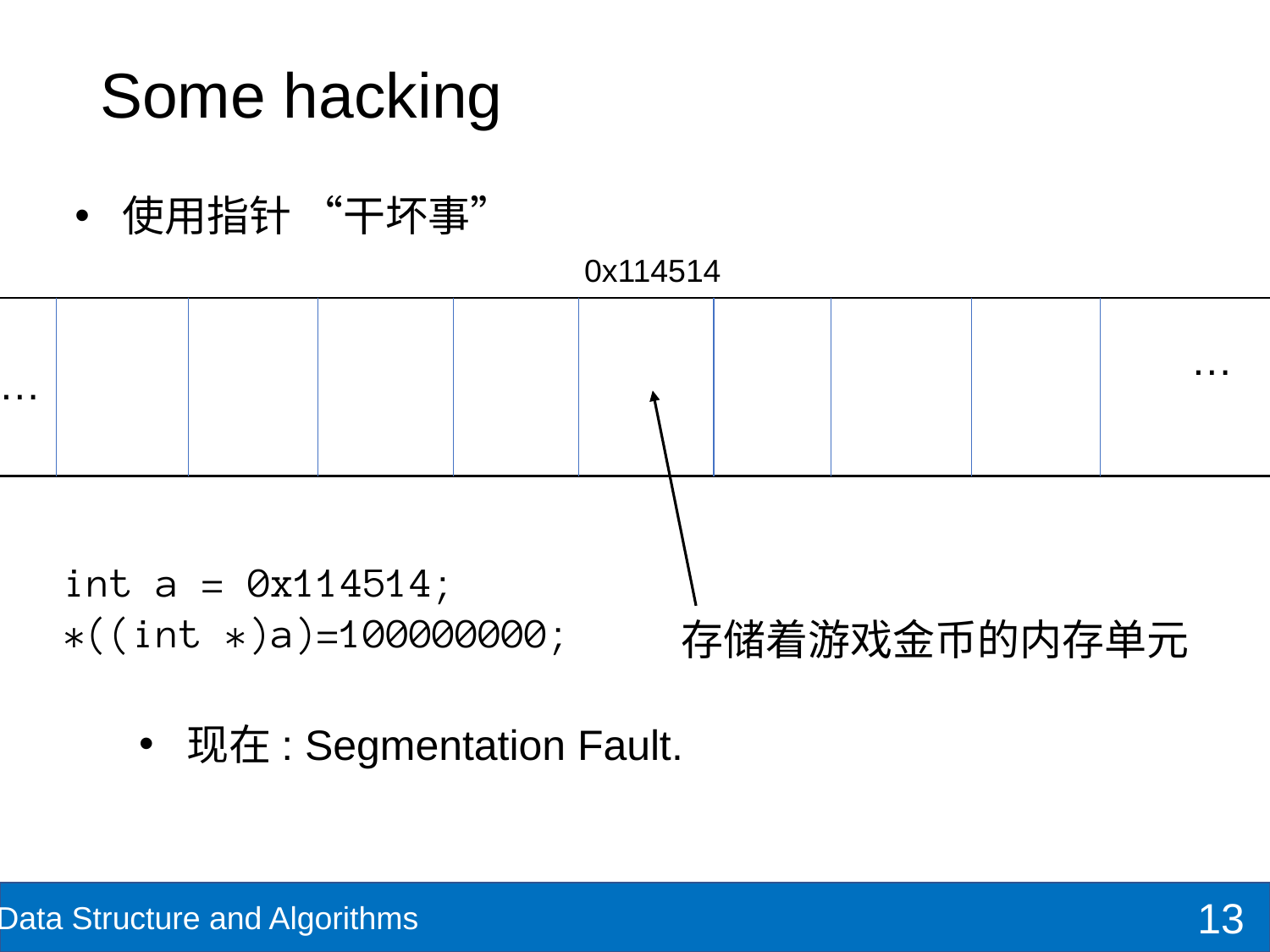

# Some hacking
使用指针 “干坏事”
0x114514
…
…
int a = 0x114514;
*((int *)a)=100000000;
存储着游戏金币的内存单元
现在: Segmentation Fault.
13